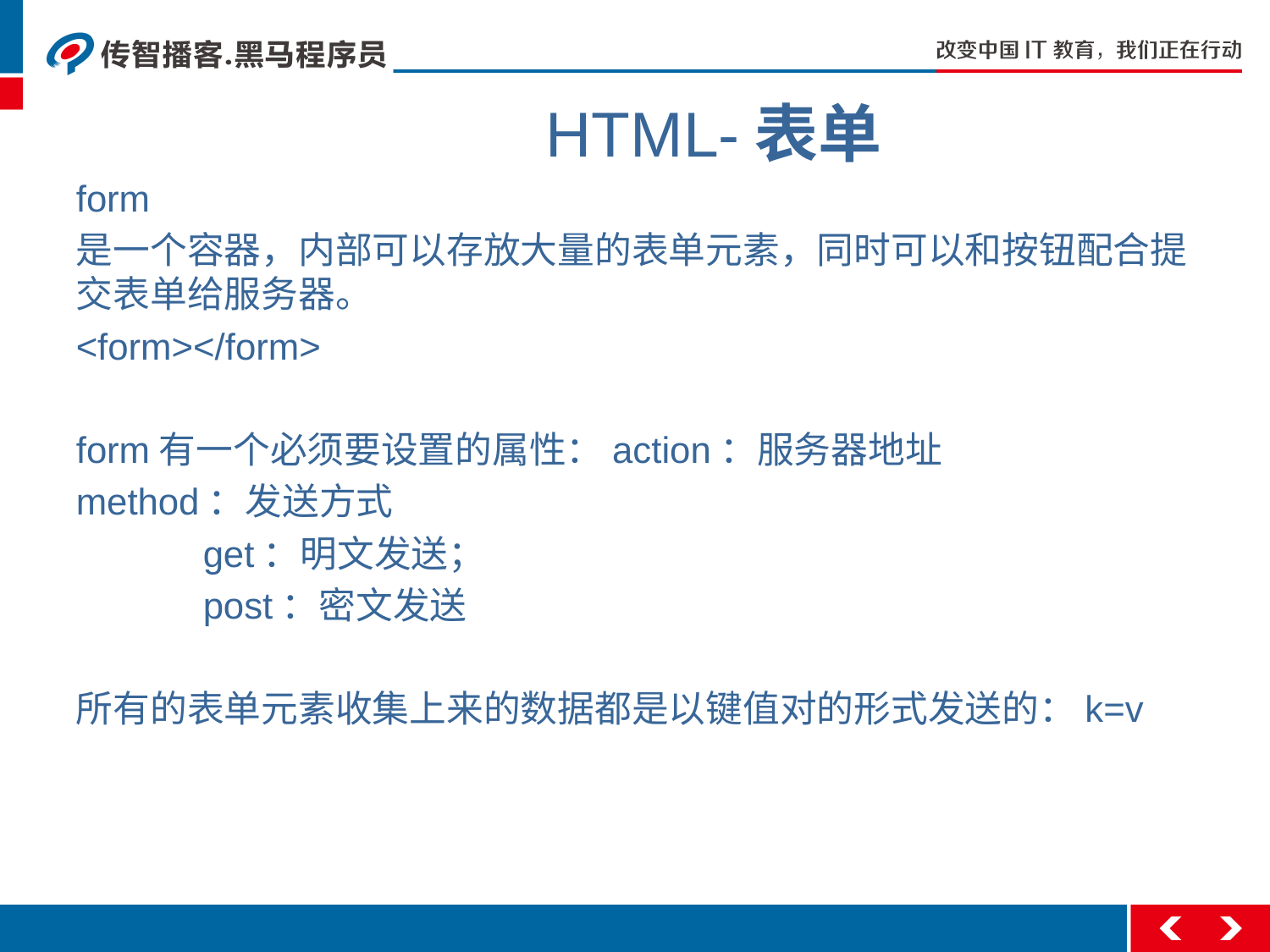

HTML-表单
form
是一个容器，内部可以存放大量的表单元素，同时可以和按钮配合提交表单给服务器。
<form></form>

form有一个必须要设置的属性：action：服务器地址
method：发送方式
	get：明文发送；
	post：密文发送

所有的表单元素收集上来的数据都是以键值对的形式发送的：k=v